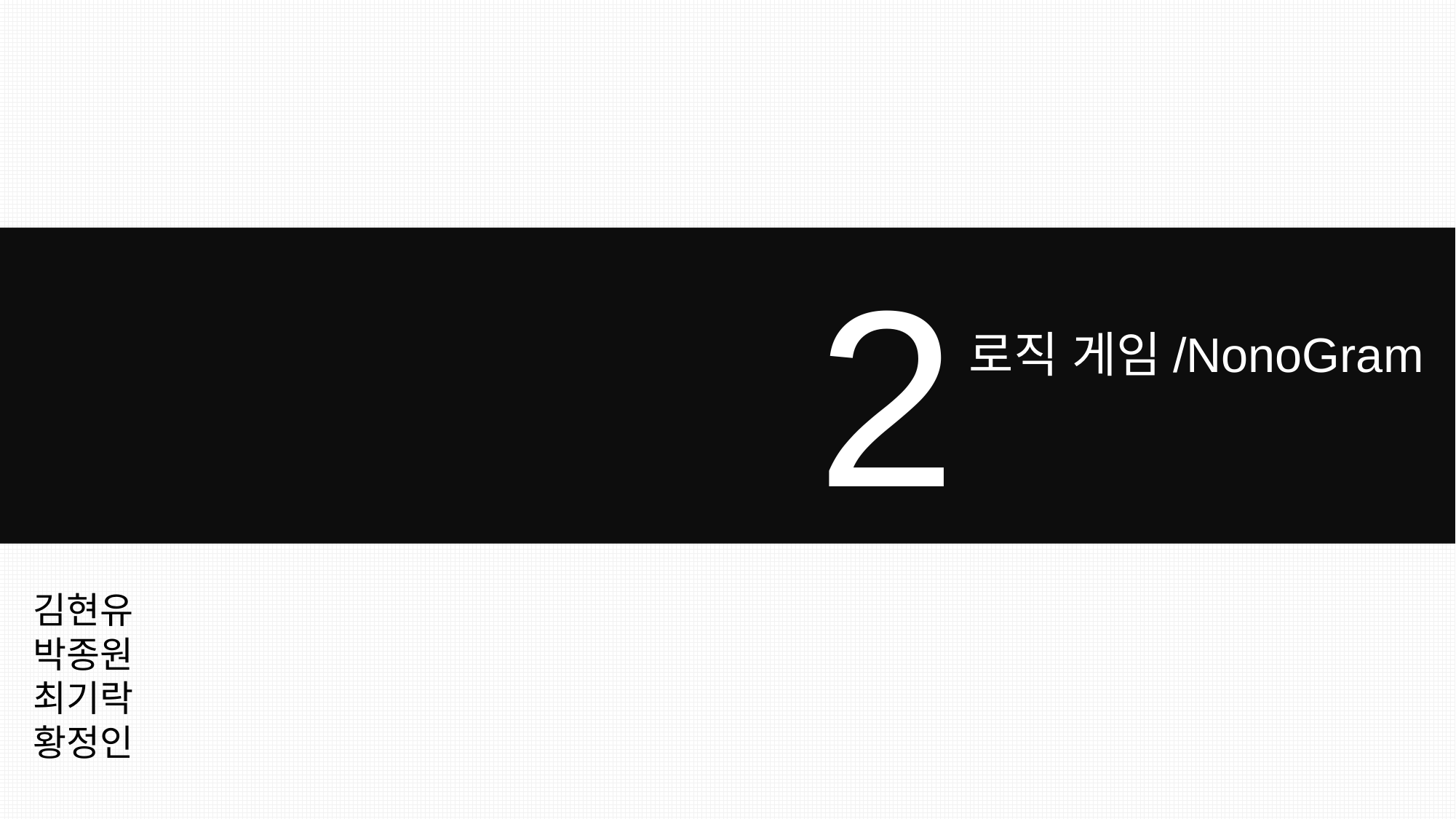

2
로직 게임/NonoGram
김현유
박종원
최기락
황정인